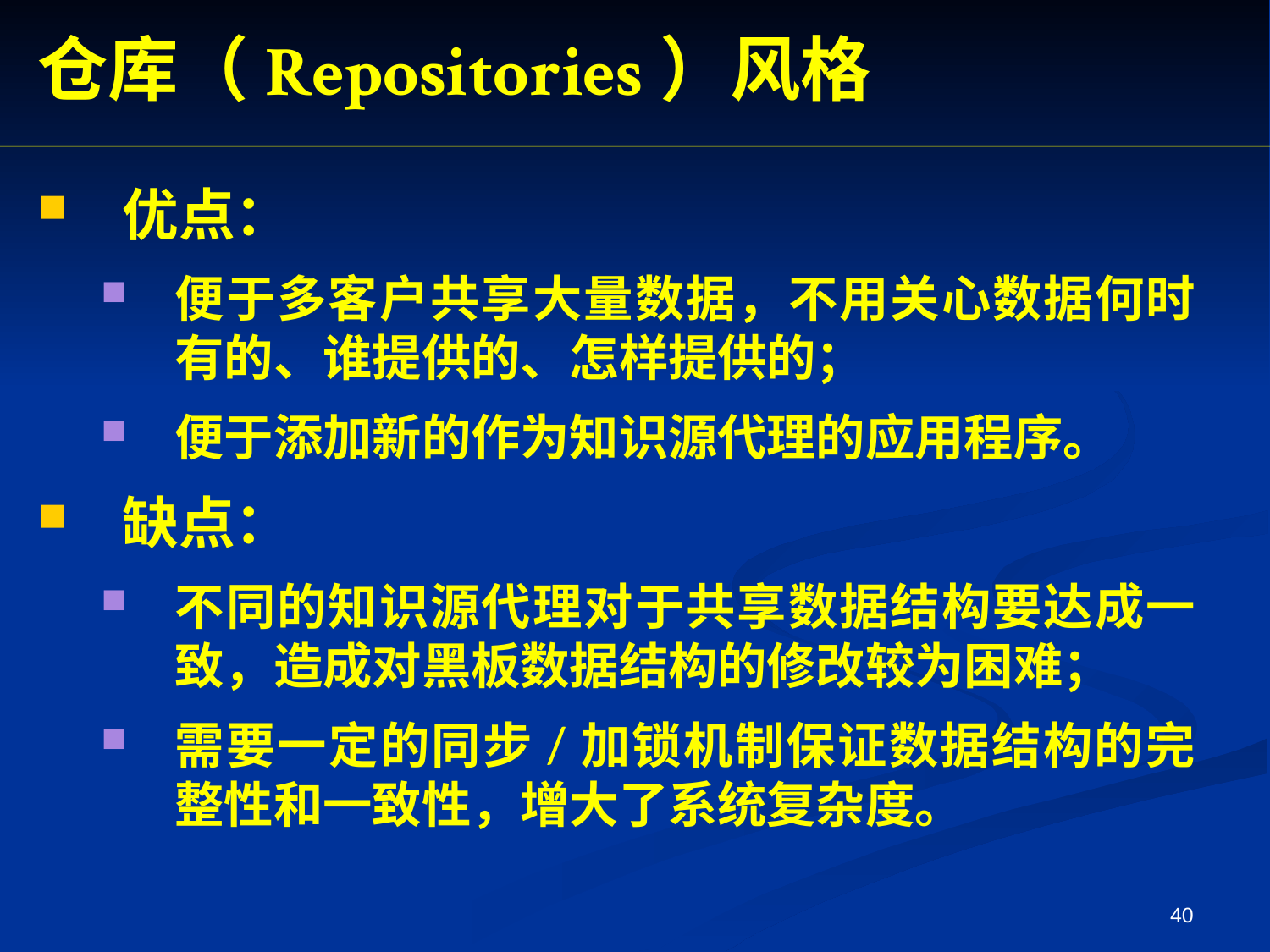

仓库（Repositories）风格

优点：
便于多客户共享大量数据，不用关心数据何时有的、谁提供的、怎样提供的；
便于添加新的作为知识源代理的应用程序。
缺点：
不同的知识源代理对于共享数据结构要达成一致，造成对黑板数据结构的修改较为困难；
需要一定的同步/加锁机制保证数据结构的完整性和一致性，增大了系统复杂度。
40